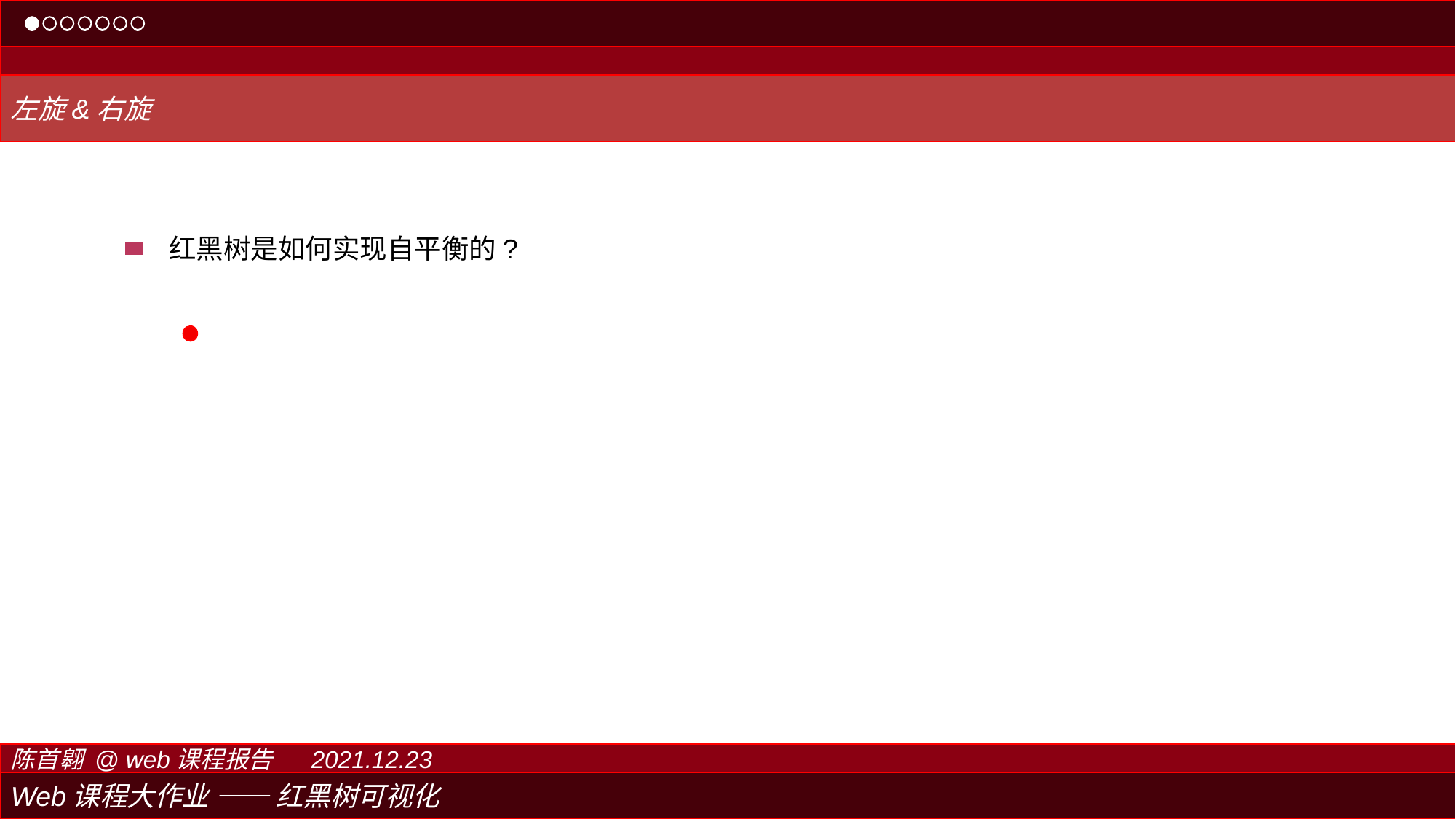

左旋&右旋
红黑树是如何实现自平衡的?

陈首翱 @ web课程报告      2021.12.23
Web课程大作业 —— 红黑树可视化